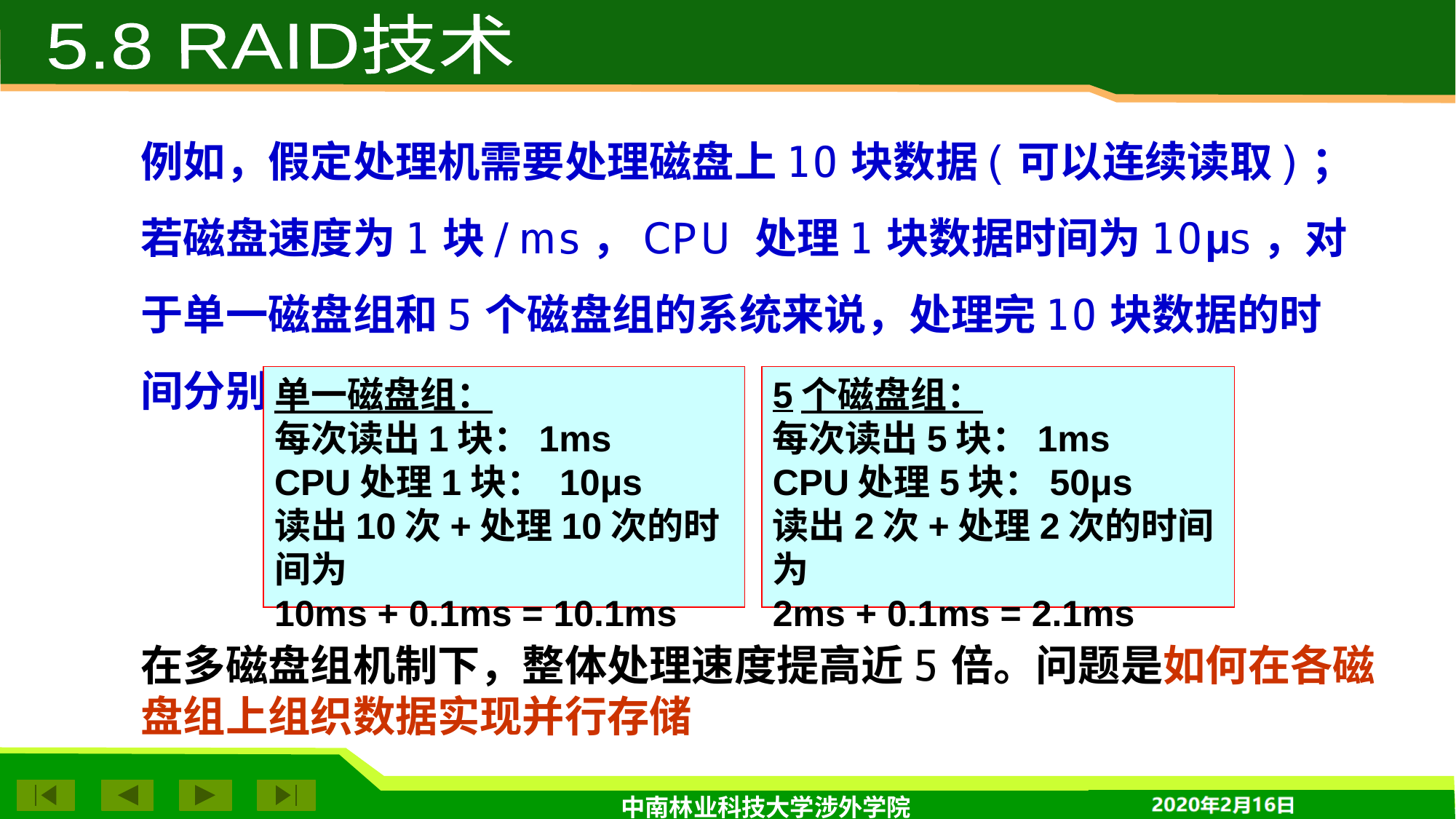

5.8 RAID技术
例如，假定处理机需要处理磁盘上10块数据(可以连续读取)；若磁盘速度为1块/ms，CPU 处理1块数据时间为10μs，对于单一磁盘组和5个磁盘组的系统来说，处理完10块数据的时间分别为：
单一磁盘组：
每次读出1块：1ms
CPU处理1块： 10μs
读出10次+处理10次的时间为
10ms + 0.1ms = 10.1ms
5个磁盘组：
每次读出5块：1ms
CPU处理5块：50μs
读出2次+处理2次的时间为
2ms + 0.1ms = 2.1ms

在多磁盘组机制下，整体处理速度提高近5倍。问题是如何在各磁盘组上组织数据实现并行存储